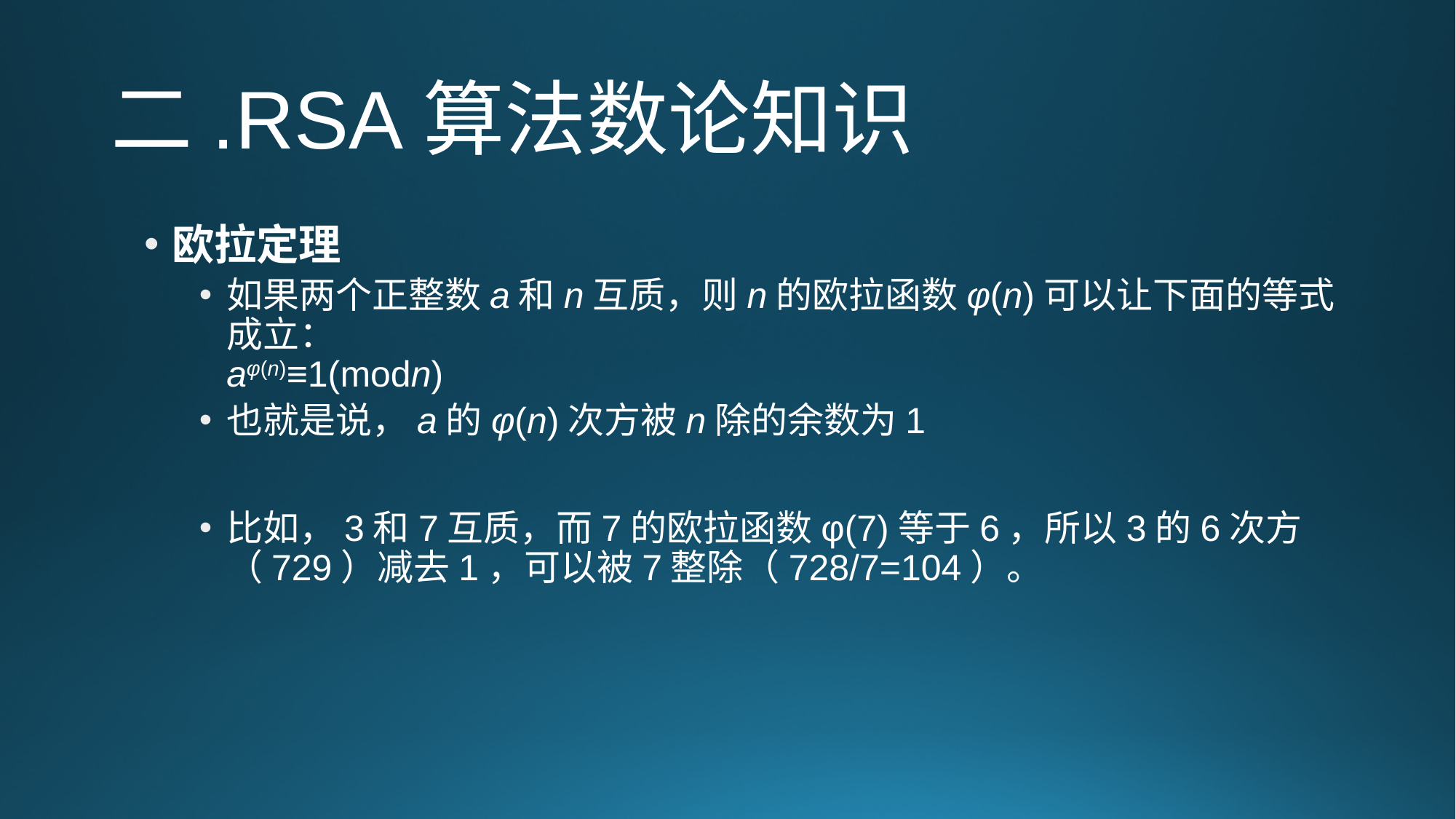

# 二.RSA算法数论知识
欧拉定理
如果两个正整数a和n互质，则n的欧拉函数φ(n)可以让下面的等式成立：
aφ(n)≡1(modn)
也就是说，a的φ(n)次方被n除的余数为1

比如，3和7互质，而7的欧拉函数φ(7)等于6，所以3的6次方（729）减去1，可以被7整除（728/7=104）。